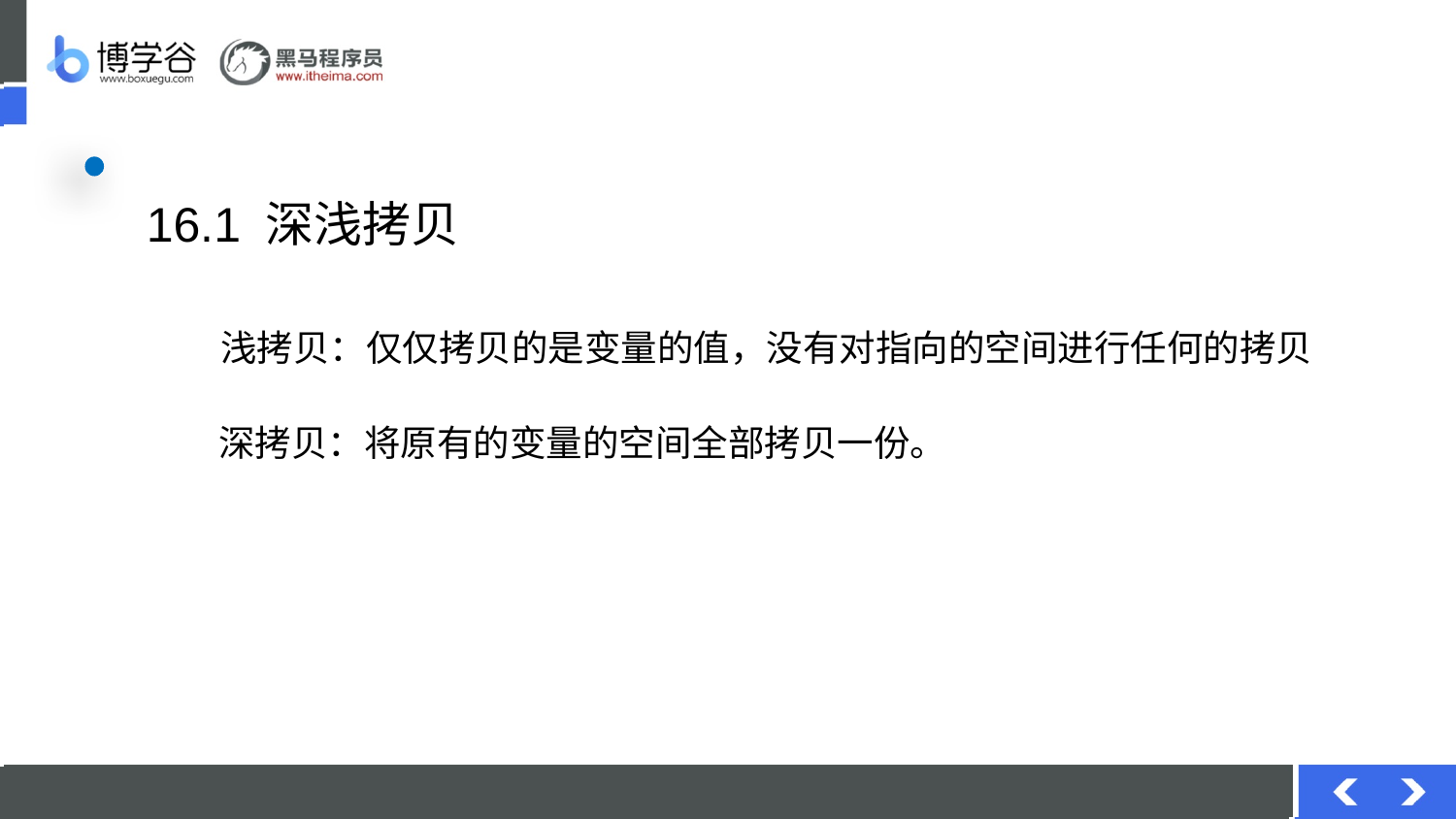

# 16.1 深浅拷贝
浅拷贝：仅仅拷贝的是变量的值，没有对指向的空间进行任何的拷贝
深拷贝：将原有的变量的空间全部拷贝一份。